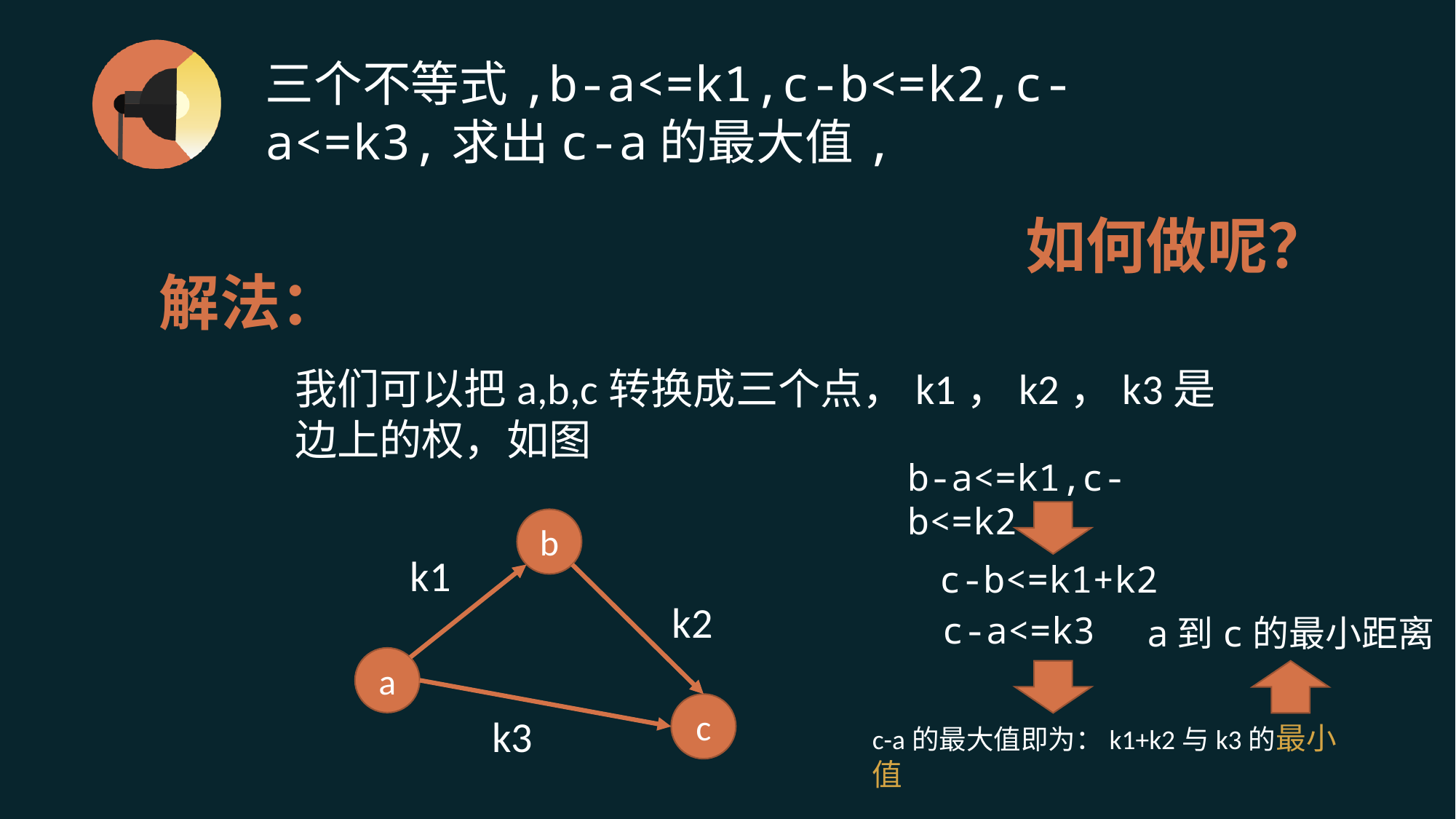

# 三个不等式,b-a<=k1,c-b<=k2,c-a<=k3,求出c-a的最大值,
如何做呢？
解法：
我们可以把a,b,c转换成三个点，k1，k2，k3是边上的权，如图
b-a<=k1,c-b<=k2

b
k1
c-b<=k1+k2
k2
c-a<=k3
a到c的最小距离
a

c
k3
c-a的最大值即为：k1+k2与k3的最小值